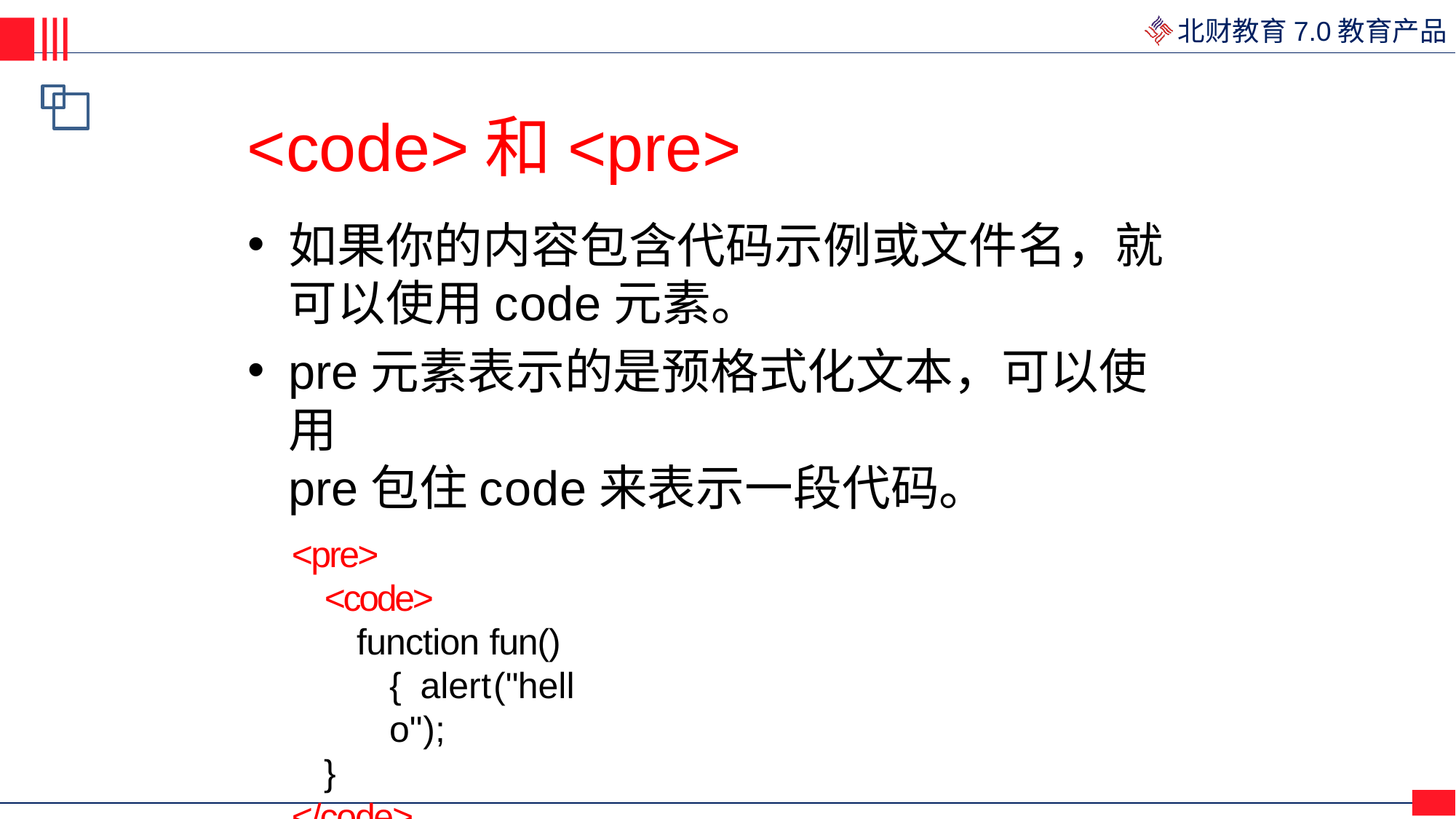

# <code>和<pre>
如果你的内容包含代码示例或文件名，就 可以使用code元素。
pre元素表示的是预格式化文本，可以使用
pre包住code来表示一段代码。
<pre>
<code>
function fun(){  alert("hello");
}
</code>
</pre>